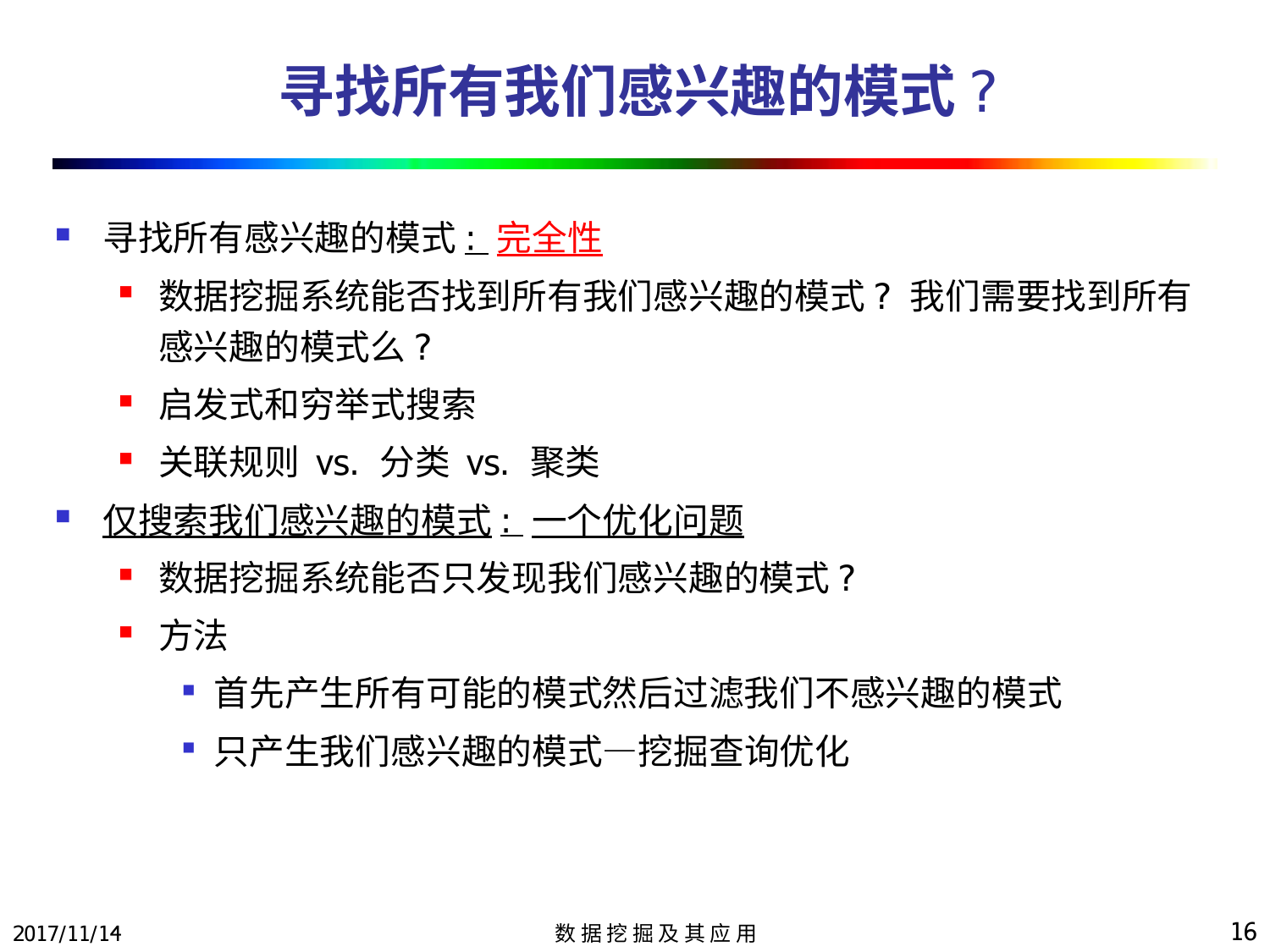

# 寻找所有我们感兴趣的模式?
寻找所有感兴趣的模式: 完全性
数据挖掘系统能否找到所有我们感兴趣的模式? 我们需要找到所有感兴趣的模式么?
启发式和穷举式搜索
关联规则 vs. 分类 vs. 聚类
仅搜索我们感兴趣的模式: 一个优化问题
数据挖掘系统能否只发现我们感兴趣的模式?
方法
首先产生所有可能的模式然后过滤我们不感兴趣的模式
只产生我们感兴趣的模式—挖掘查询优化
2017/11/14
16
数 据 挖 掘 及 其 应 用